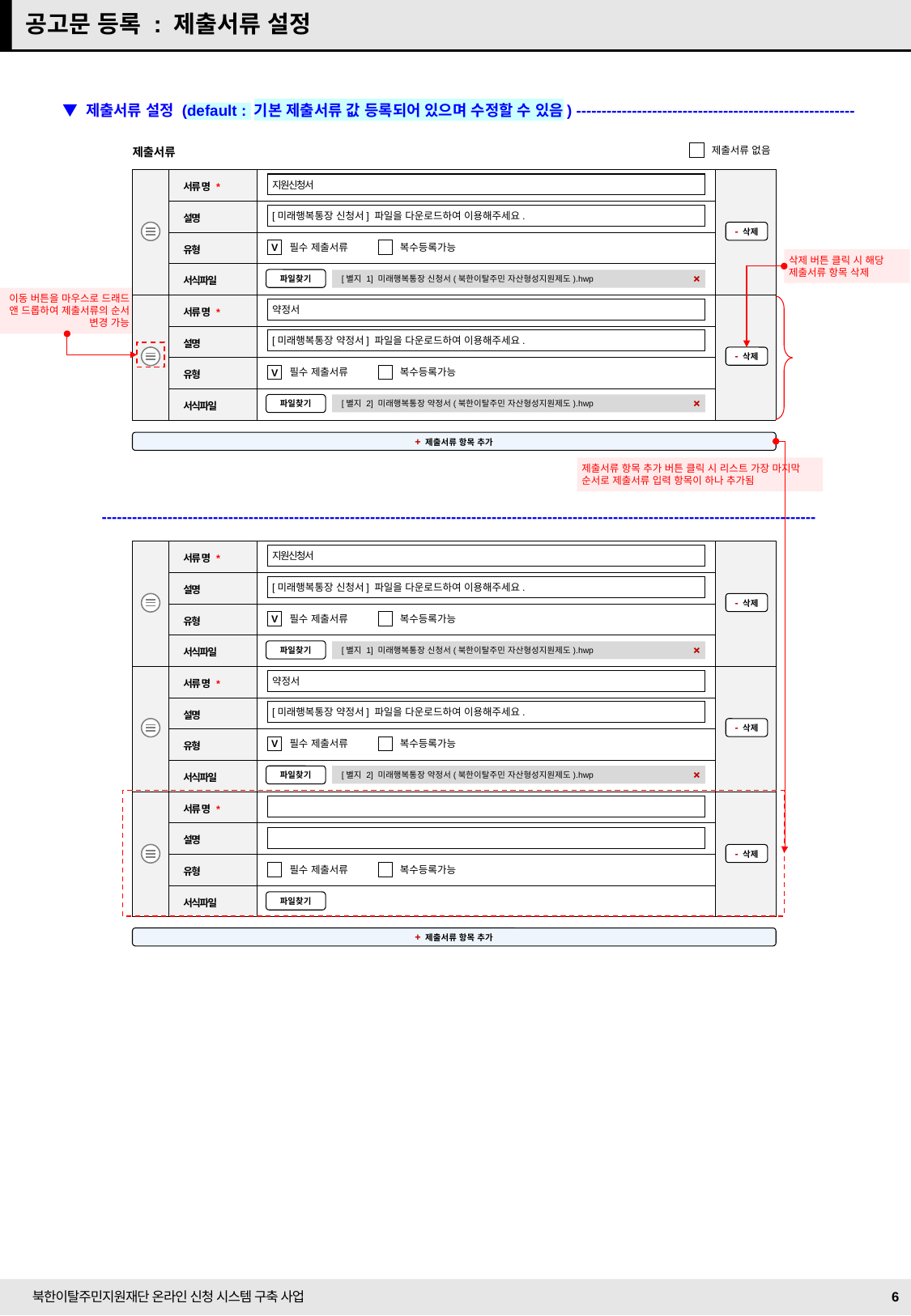

공고문 등록 : 제출서류 설정
▼ 제출서류 설정 (default : 기본 제출서류 값 등록되어 있으며 수정할 수 있음) -------------------------------------------------------
제출서류
제출서류 없음

|  | 서류 명 \* |  |  |
| --- | --- | --- | --- |
|  | 설명 |  |  |
|  | 유형 |  |  |
|  | 서식파일 |  |  |
|  | 서류 명 \* |  |  |
|  | 설명 |  |  |
|  | 유형 |  |  |
|  | 서식파일 |  |  |
지원신청서
[미래행복통장 신청서] 파일을 다운로드하여 이용해주세요.

- 삭제
필수 제출서류
V
복수등록가능

파일찾기
삭제 버튼 클릭 시 해당 제출서류 항목 삭제
[별지 1] 미래행복통장 신청서(북한이탈주민 자산형성지원제도).hwp
+
이동 버튼을 마우스로 드래드 앤 드롭하여 제출서류의 순서 변경 가능

약정서
[미래행복통장 약정서] 파일을 다운로드하여 이용해주세요.

- 삭제
필수 제출서류
V
복수등록가능

파일찾기

[별지 2] 미래행복통장 약정서(북한이탈주민 자산형성지원제도).hwp
+
+ 제출서류 항목 추가
제출서류 항목 추가 버튼 클릭 시 리스트 가장 마지막 순서로 제출서류 입력 항목이 하나 추가됨
---------------------------------------------------------------------------------------------------------------------------------------------
|  | 서류 명 \* |  |  |
| --- | --- | --- | --- |
|  | 설명 |  |  |
|  | 유형 |  |  |
|  | 서식파일 |  |  |
|  | 서류 명 \* |  |  |
|  | 설명 |  |  |
|  | 유형 |  |  |
|  | 서식파일 |  |  |
|  | 서류 명 \* |  |  |
|  | 설명 |  |  |
|  | 유형 |  |  |
|  | 서식파일 |  |  |
지원신청서
[미래행복통장 신청서] 파일을 다운로드하여 이용해주세요.

- 삭제
필수 제출서류
V
복수등록가능

파일찾기
[별지 1] 미래행복통장 신청서(북한이탈주민 자산형성지원제도).hwp
+
약정서
[미래행복통장 약정서] 파일을 다운로드하여 이용해주세요.

- 삭제
필수 제출서류
V
복수등록가능

파일찾기
[별지 2] 미래행복통장 약정서(북한이탈주민 자산형성지원제도).hwp
+

- 삭제
필수 제출서류

복수등록가능

파일찾기
+ 제출서류 항목 추가
6